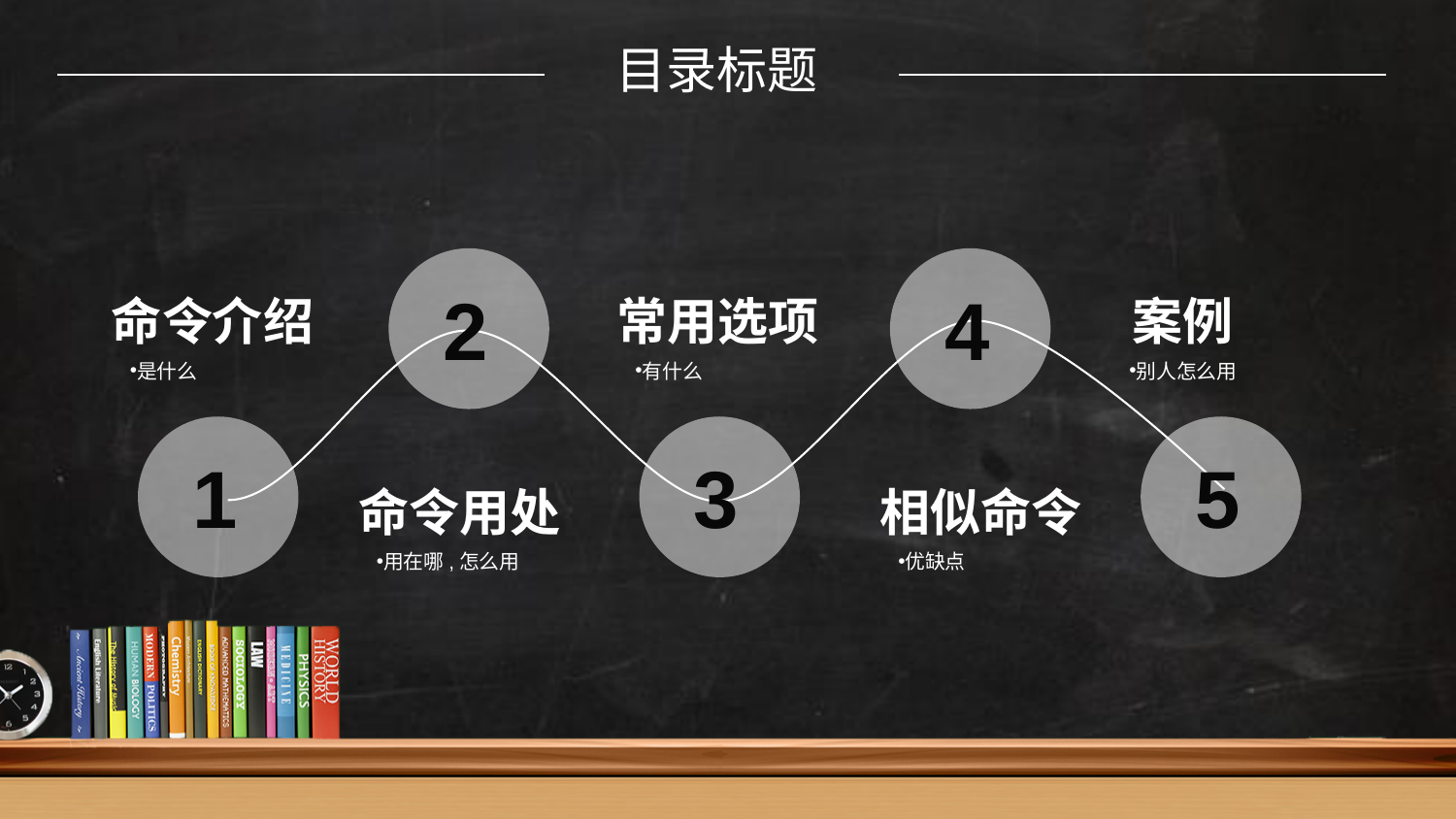

目录标题

2

4
命令介绍
是什么
常用选项
有什么
案例
别人怎么用

1

3

5
命令用处
用在哪,怎么用
相似命令
优缺点